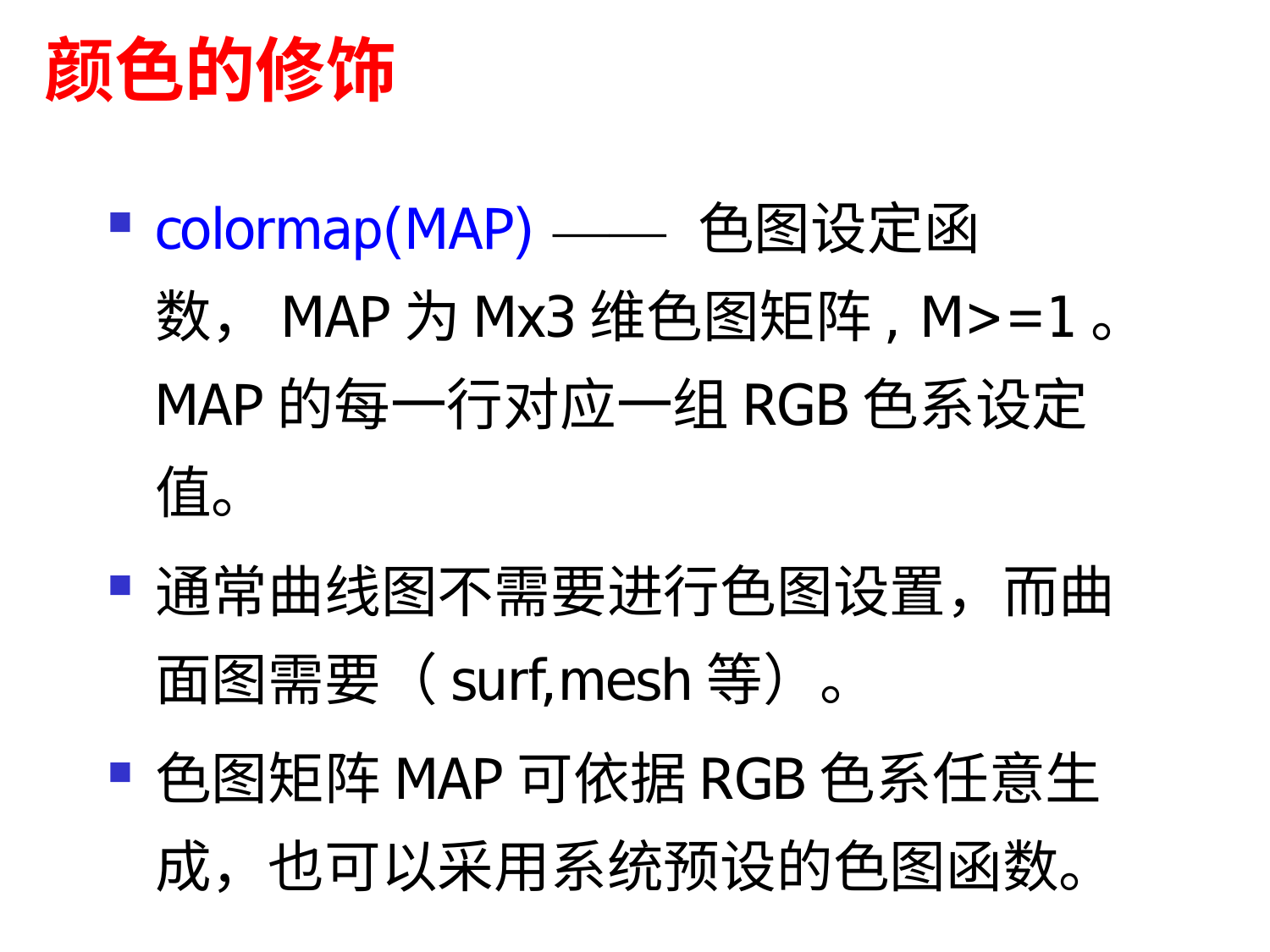

颜色的修饰
colormap(MAP) —— 色图设定函数，MAP为Mx3维色图矩阵, M>=1。MAP的每一行对应一组RGB色系设定值。
通常曲线图不需要进行色图设置，而曲面图需要（surf,mesh等）。
色图矩阵MAP可依据RGB色系任意生成，也可以采用系统预设的色图函数。